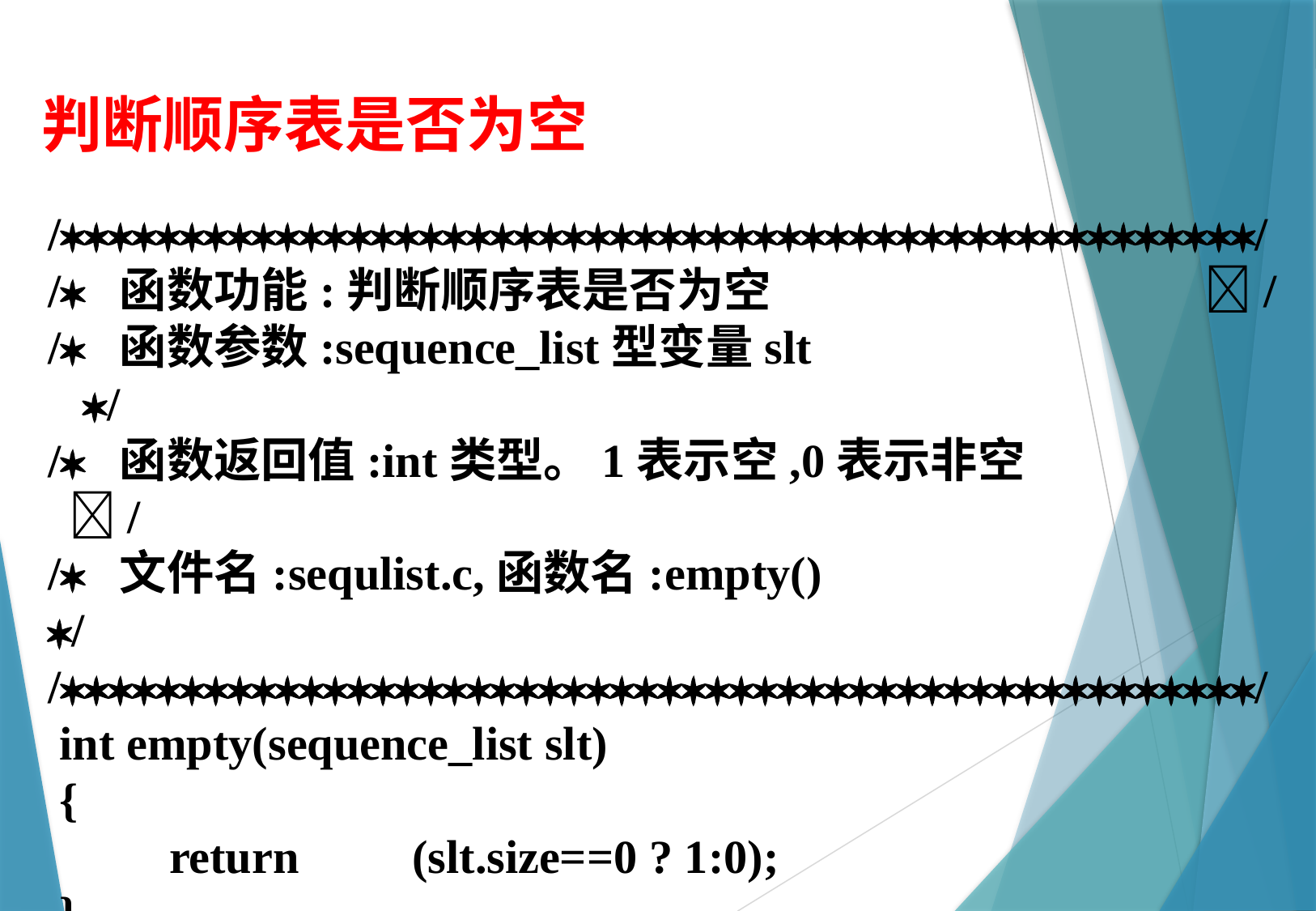

判断顺序表是否为空
/∗∗∗∗∗∗∗∗∗∗∗∗∗∗∗∗∗∗∗∗∗∗∗∗∗∗∗∗∗∗∗∗∗∗∗∗∗∗∗∗∗∗∗∗∗∗∗∗∗∗/
/∗  函数功能:判断顺序表是否为空                 		      ∗/
/∗  函数参数:sequence_list型变量slt           		                ∗/
/∗  函数返回值:int类型。1表示空,0表示非空     	                ∗/
/∗  文件名:sequlist.c,函数名:empty()                                     ∗/
/∗∗∗∗∗∗∗∗∗∗∗∗∗∗∗∗∗∗∗∗∗∗∗∗∗∗∗∗∗∗∗∗∗∗∗∗∗∗∗∗∗∗∗∗∗∗∗∗∗∗/
 int empty(sequence_list slt)
 {
   	return	(slt.size==0 ? 1:0);
 }
算法2.4  判断顺序表是否为空